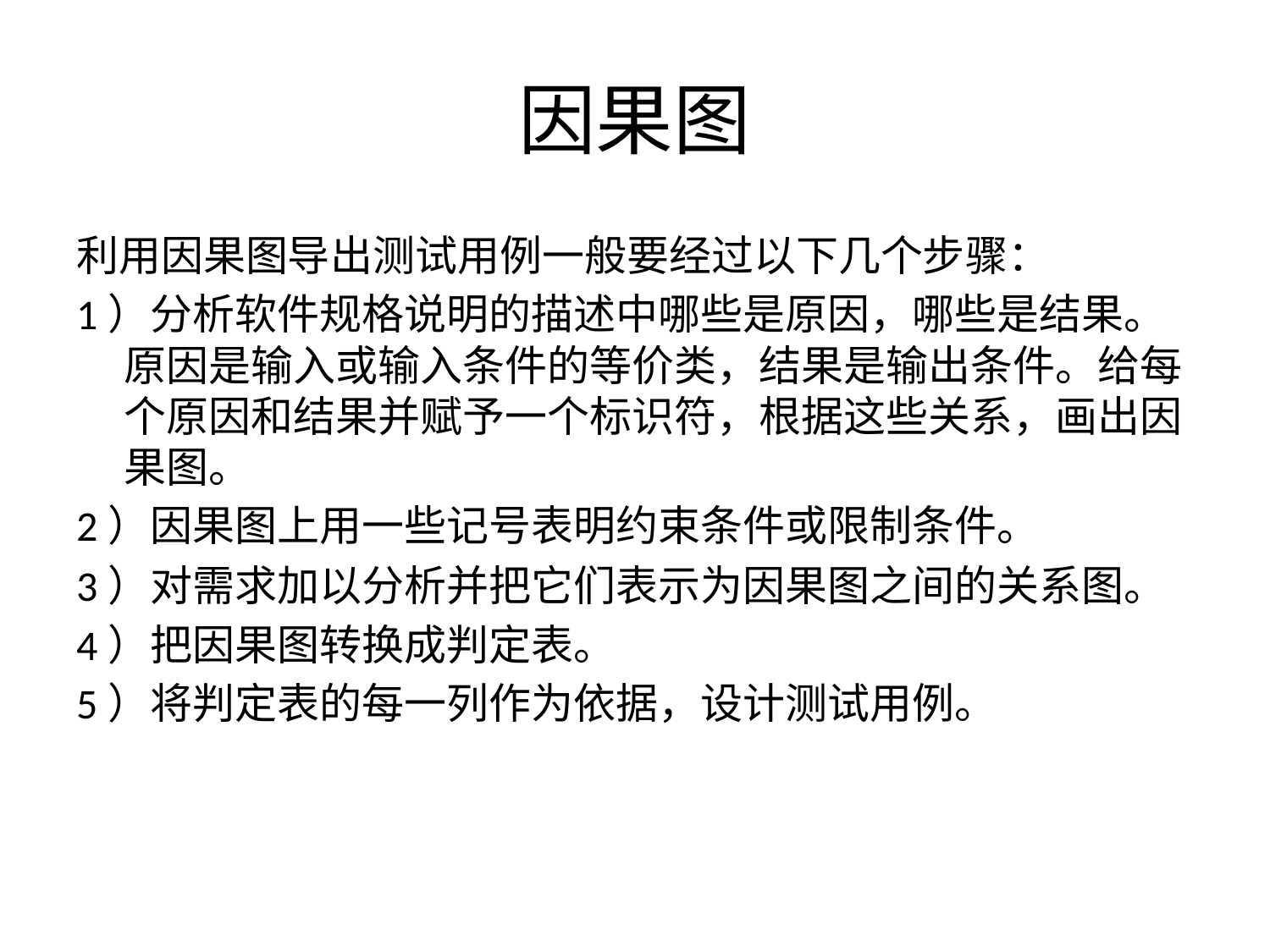

# 因果图
利用因果图导出测试用例一般要经过以下几个步骤：
1）分析软件规格说明的描述中哪些是原因，哪些是结果。原因是输入或输入条件的等价类，结果是输出条件。给每个原因和结果并赋予一个标识符，根据这些关系，画出因果图。
2）因果图上用一些记号表明约束条件或限制条件。
3）对需求加以分析并把它们表示为因果图之间的关系图。
4）把因果图转换成判定表。
5）将判定表的每一列作为依据，设计测试用例。